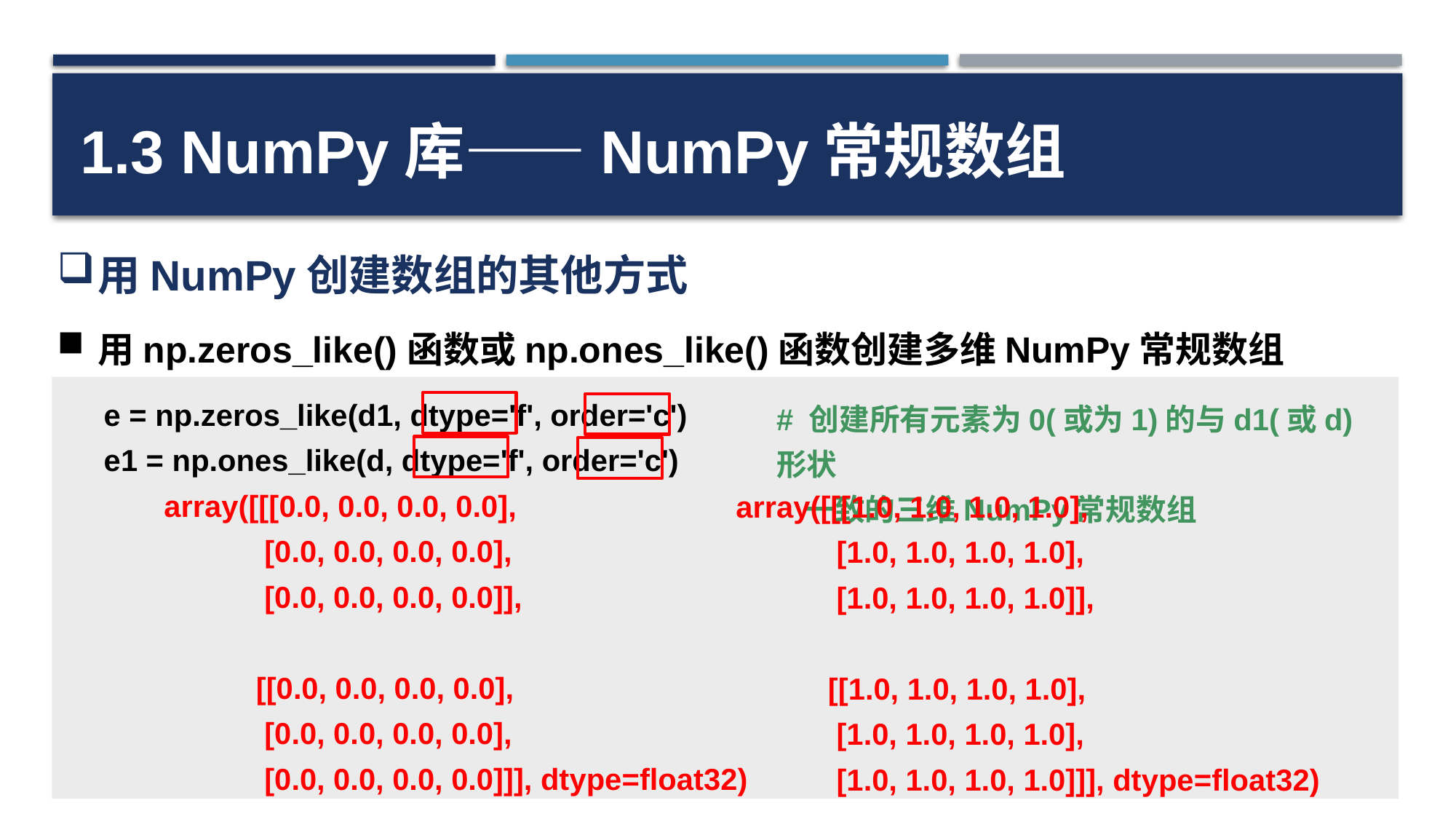

1.3 NumPy库——NumPy常规数组
用NumPy创建数组的其他方式
用np.zeros_like()函数或np.ones_like()函数创建多维NumPy常规数组

# 创建所有元素为0(或为1)的与d1(或d)形状
   一致的三维NumPy常规数组
e = np.zeros_like(d1, dtype='f', order='c')
e1 = np.ones_like(d, dtype='f', order='c')

array([[[0.0, 0.0, 0.0, 0.0],
            [0.0, 0.0, 0.0, 0.0],
            [0.0, 0.0, 0.0, 0.0]],

           [[0.0, 0.0, 0.0, 0.0],
            [0.0, 0.0, 0.0, 0.0],
            [0.0, 0.0, 0.0, 0.0]]], dtype=float32)
array([[[1.0, 1.0, 1.0, 1.0],
            [1.0, 1.0, 1.0, 1.0],
            [1.0, 1.0, 1.0, 1.0]],

           [[1.0, 1.0, 1.0, 1.0],
            [1.0, 1.0, 1.0, 1.0],
            [1.0, 1.0, 1.0, 1.0]]], dtype=float32)
17